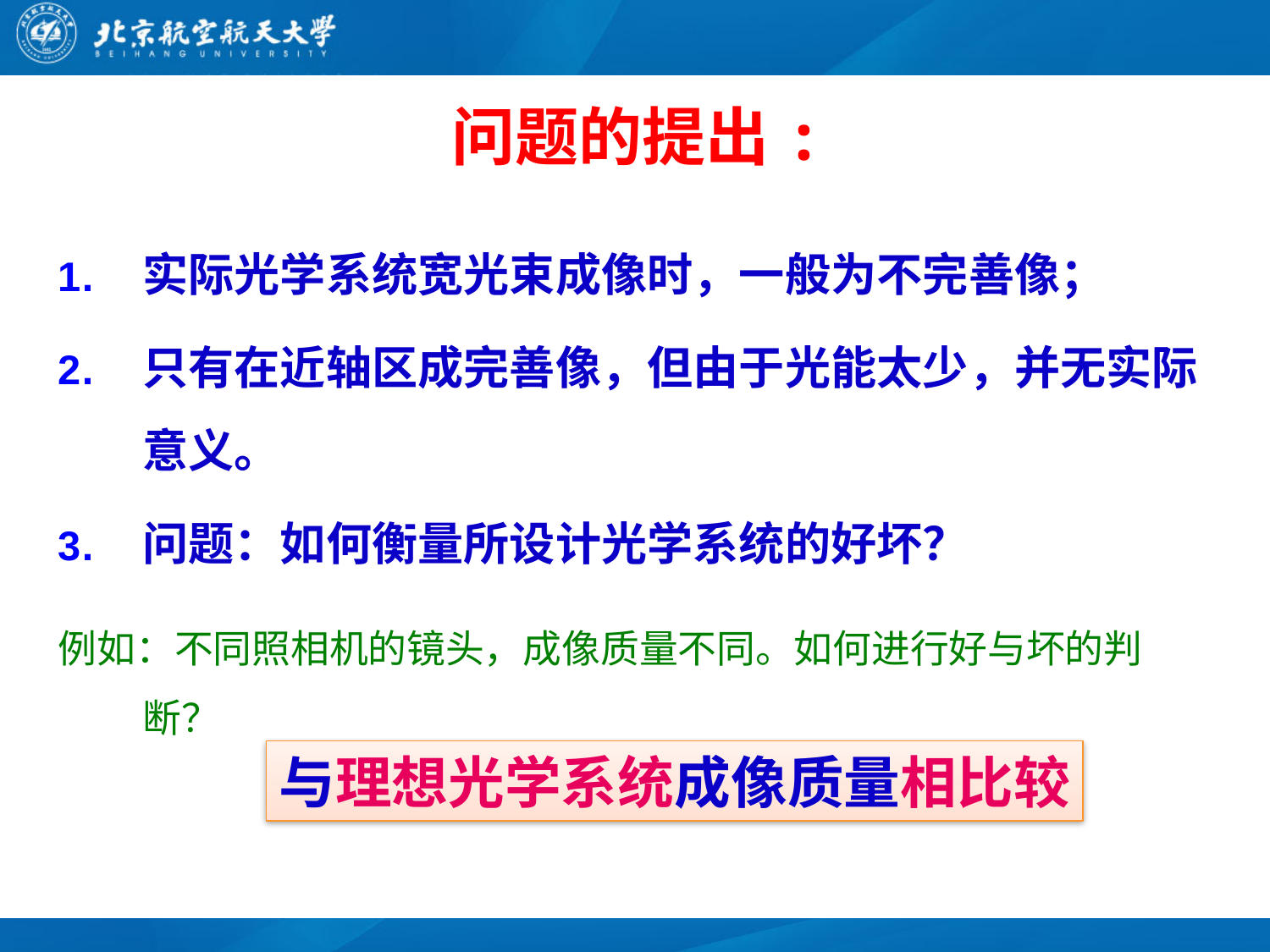

# 问题的提出:
实际光学系统宽光束成像时，一般为不完善像；
只有在近轴区成完善像，但由于光能太少，并无实际意义。
问题：如何衡量所设计光学系统的好坏？
例如：不同照相机的镜头，成像质量不同。如何进行好与坏的判断？
与理想光学系统成像质量相比较